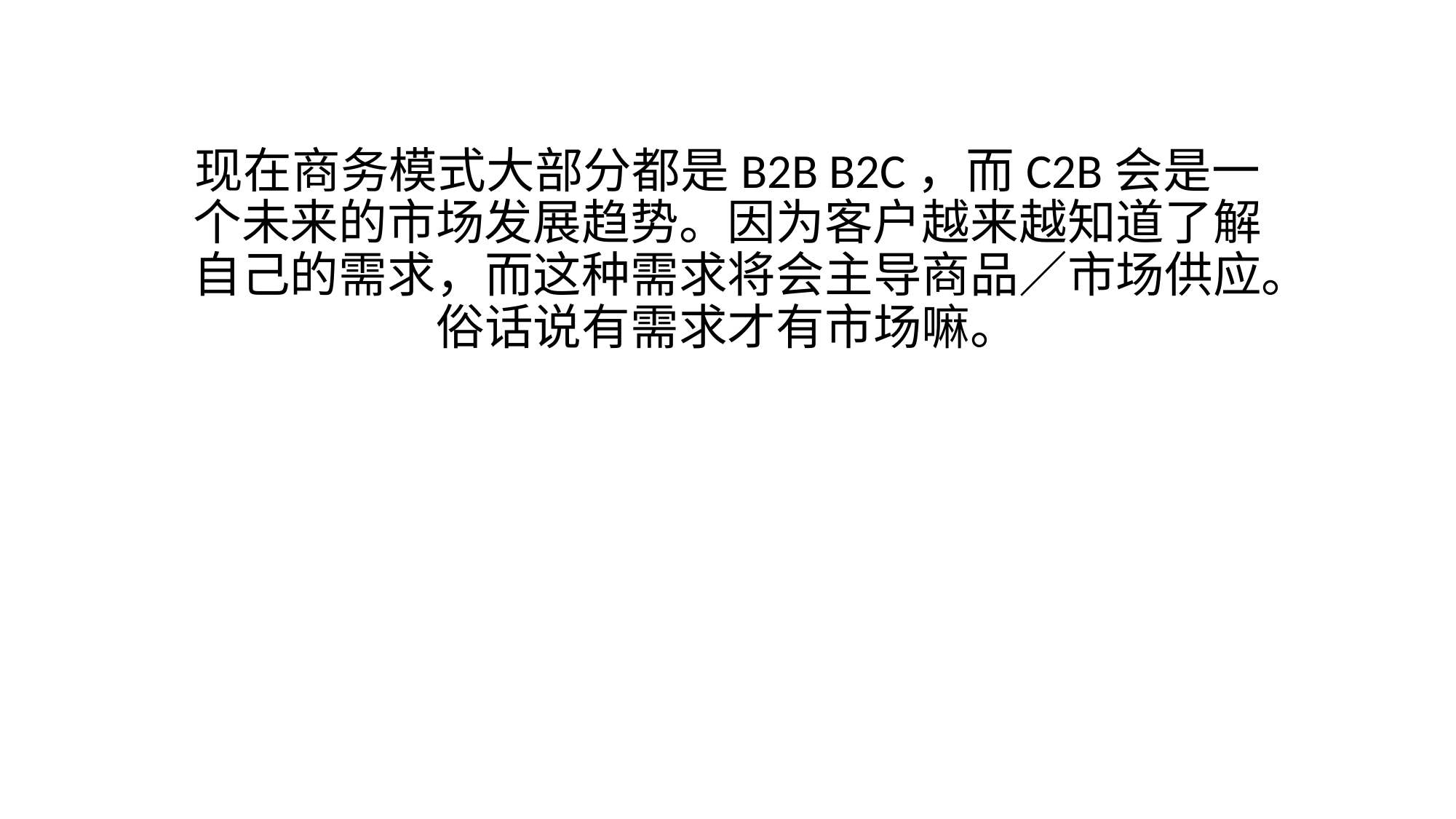

# 现在商务模式大部分都是B2B B2C，而C2B会是一个未来的市场发展趋势。因为客户越来越知道了解自己的需求，而这种需求将会主导商品／市场供应。俗话说有需求才有市场嘛。